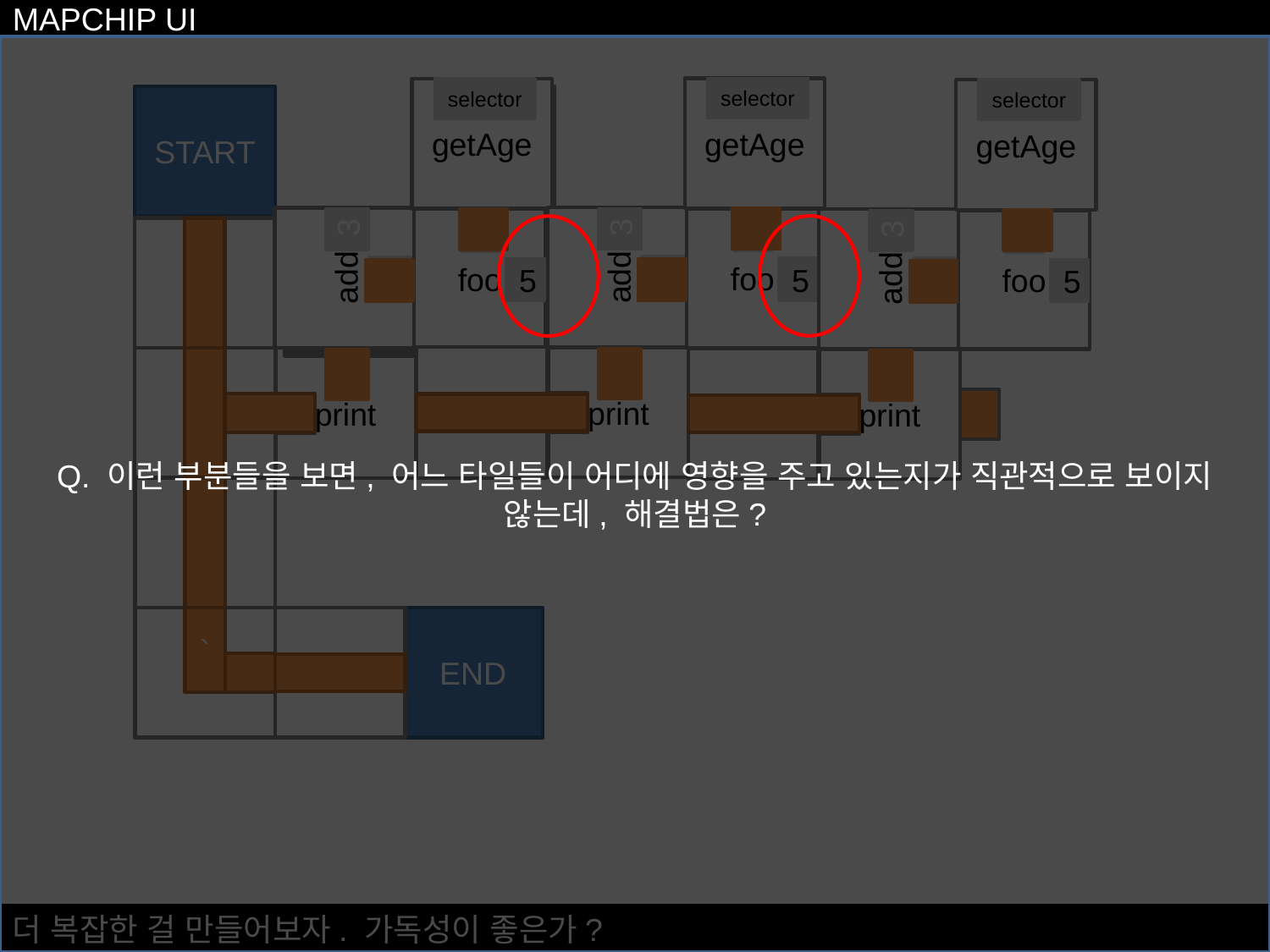

MAPCHIP UI
Q. 이런 부분들을 보면, 어느 타일들이 어디에 영향을 주고 있는지가 직관적으로 보이지 않는데, 해결법은?
getAge
selector

getAge
selector

getAge
selector

START

foo

5

foo

5

foo

5

add
3
5

add
3
5

add
3
5

print

print

print

3

END

`

더 복잡한 걸 만들어보자. 가독성이 좋은가?